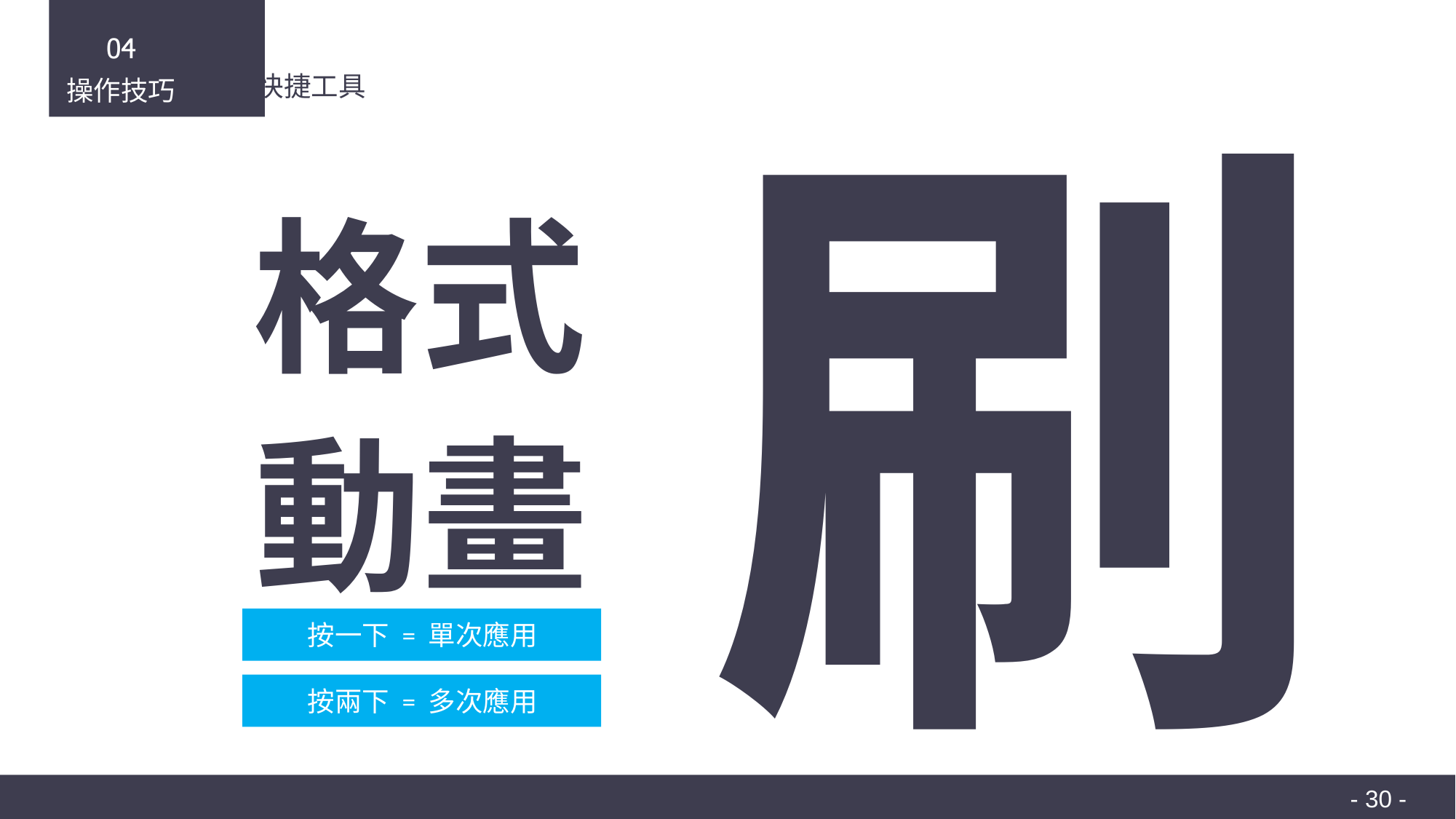

04
操作技巧
刷
4.2 快捷工具
格式
動畫
按一下 = 單次應用
按兩下 = 多次應用